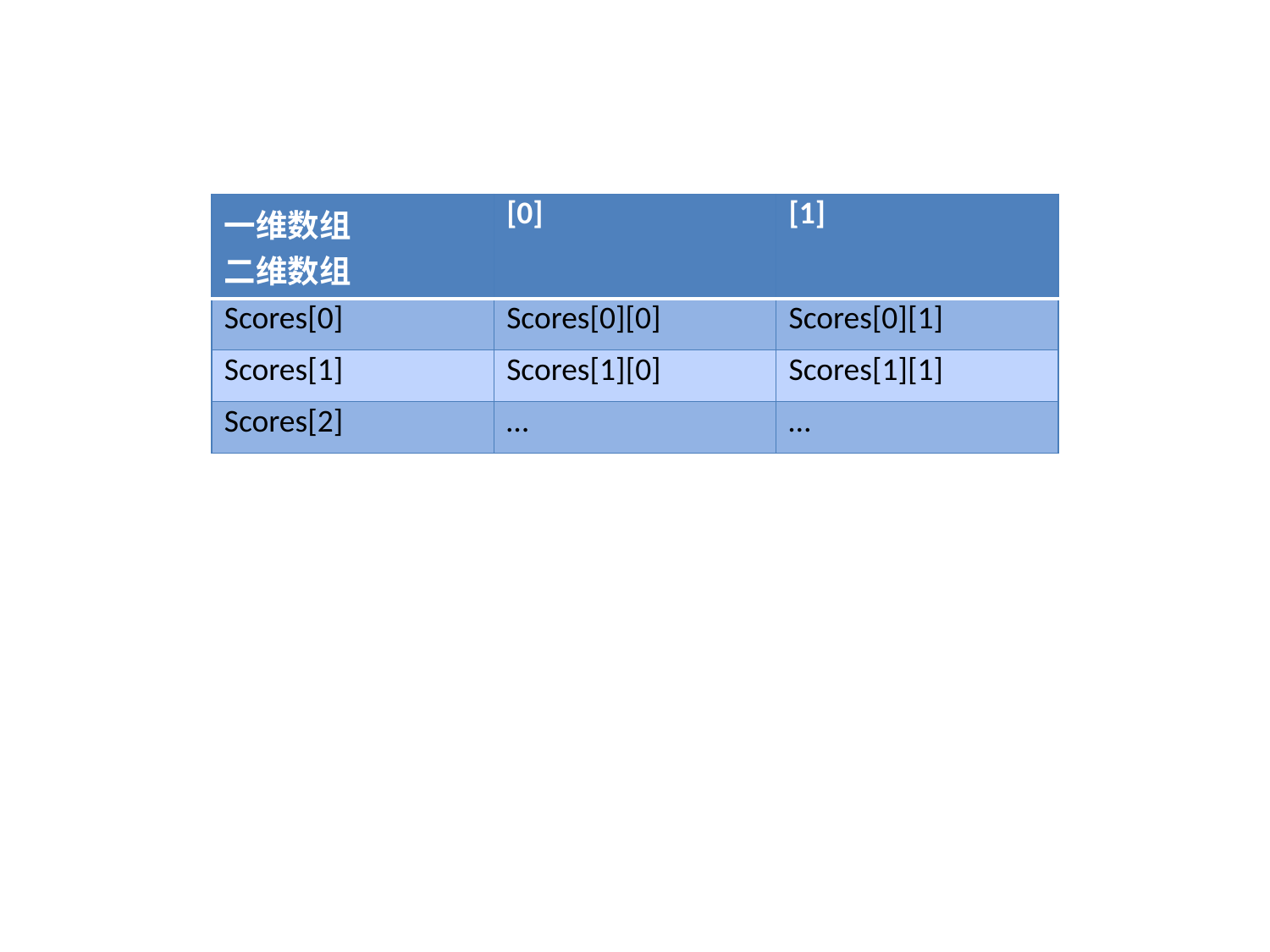

| 一维数组 二维数组 | [0] | [1] |
| --- | --- | --- |
| Scores[0] | Scores[0][0] | Scores[0][1] |
| Scores[1] | Scores[1][0] | Scores[1][1] |
| Scores[2] | … | … |